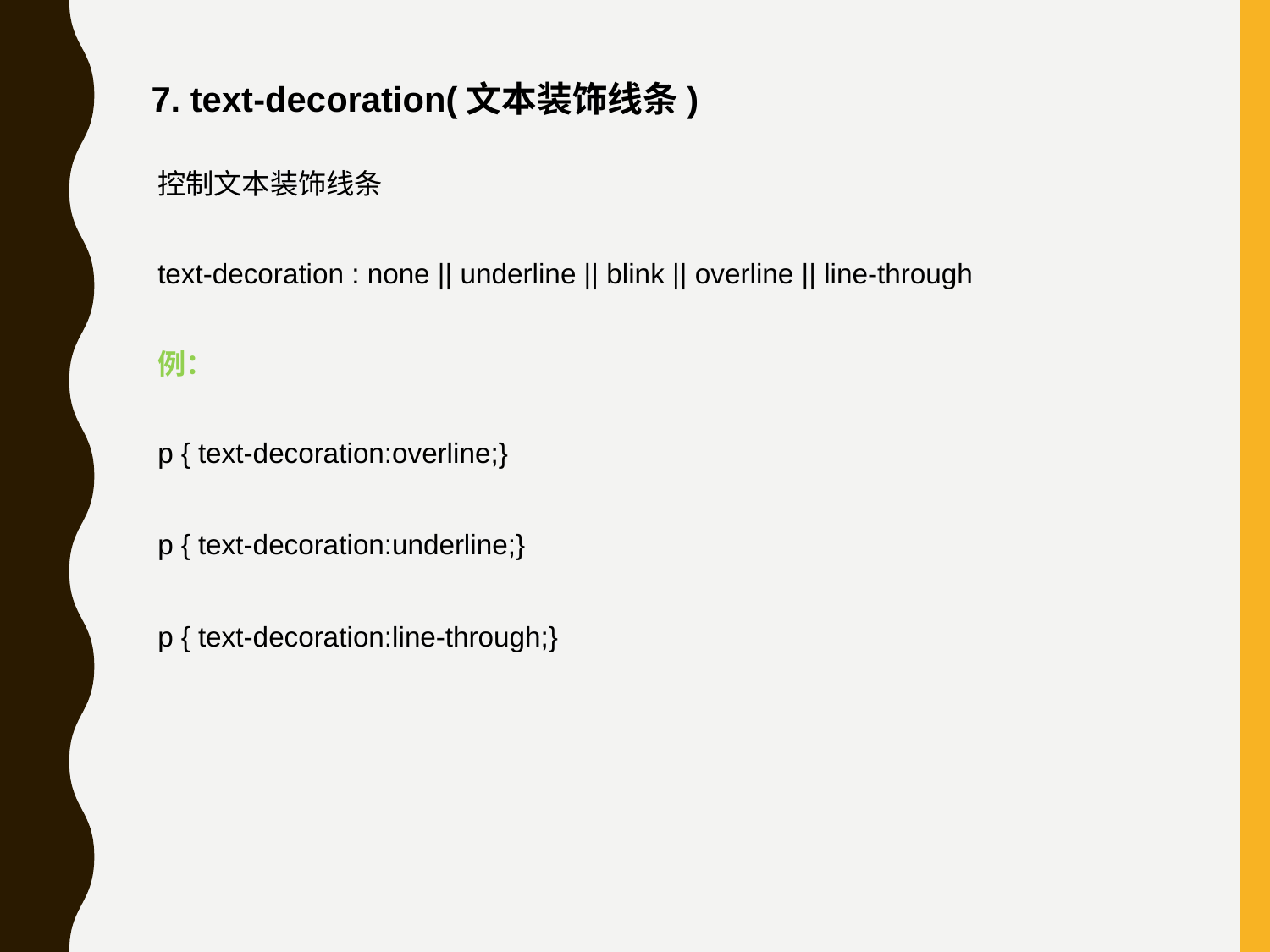

7. text-decoration(文本装饰线条)
控制文本装饰线条

text-decoration : none || underline || blink || overline || line-through

例：

p { text-decoration:overline;}

p { text-decoration:underline;}

p { text-decoration:line-through;}